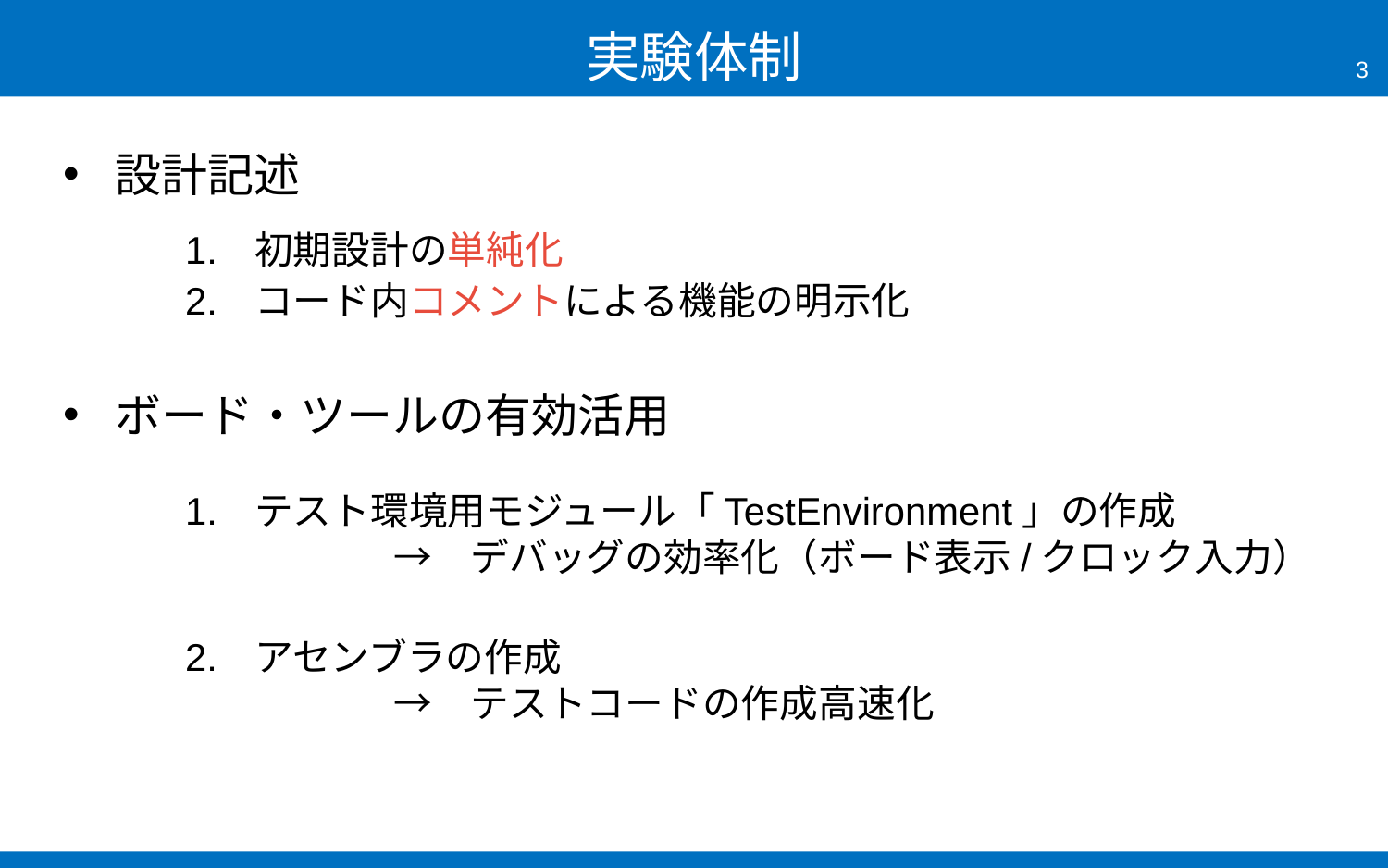

# 実験体制
設計記述

初期設計の単純化
コード内コメントによる機能の明示化

ボード・ツールの有効活用

テスト環境用モジュール「TestEnvironment」の作成
	→　デバッグの効率化（ボード表示/クロック入力）
アセンブラの作成
	→　テストコードの作成高速化